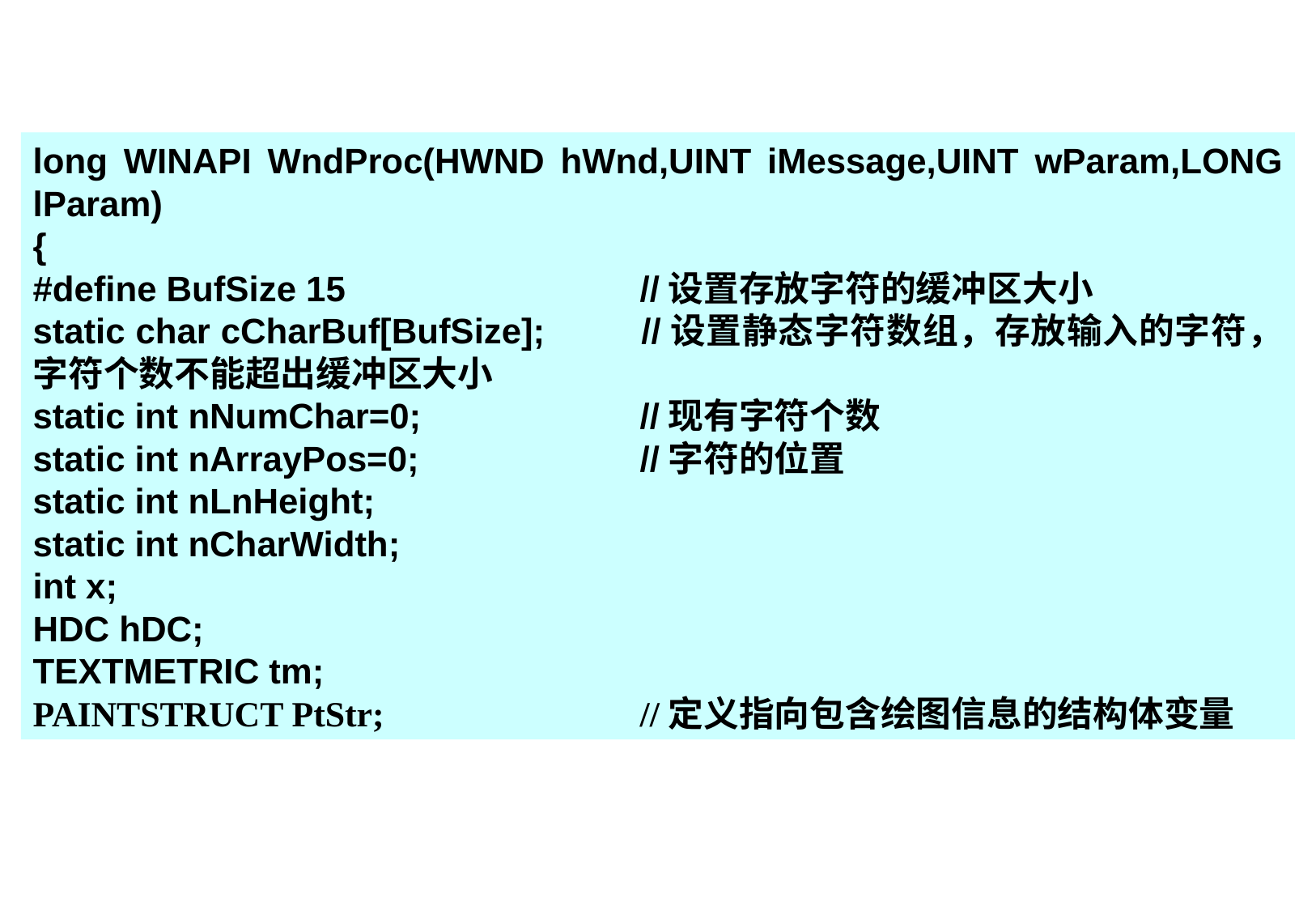

long WINAPI WndProc(HWND hWnd,UINT iMessage,UINT wParam,LONG lParam)
{
#define BufSize 15			//设置存放字符的缓冲区大小
static char cCharBuf[BufSize];	//设置静态字符数组，存放输入的字符，字符个数不能超出缓冲区大小
static int nNumChar=0;		//现有字符个数
static int nArrayPos=0;		//字符的位置
static int nLnHeight;
static int nCharWidth;
int x;
HDC hDC;
TEXTMETRIC tm;
PAINTSTRUCT PtStr; 			//定义指向包含绘图信息的结构体变量